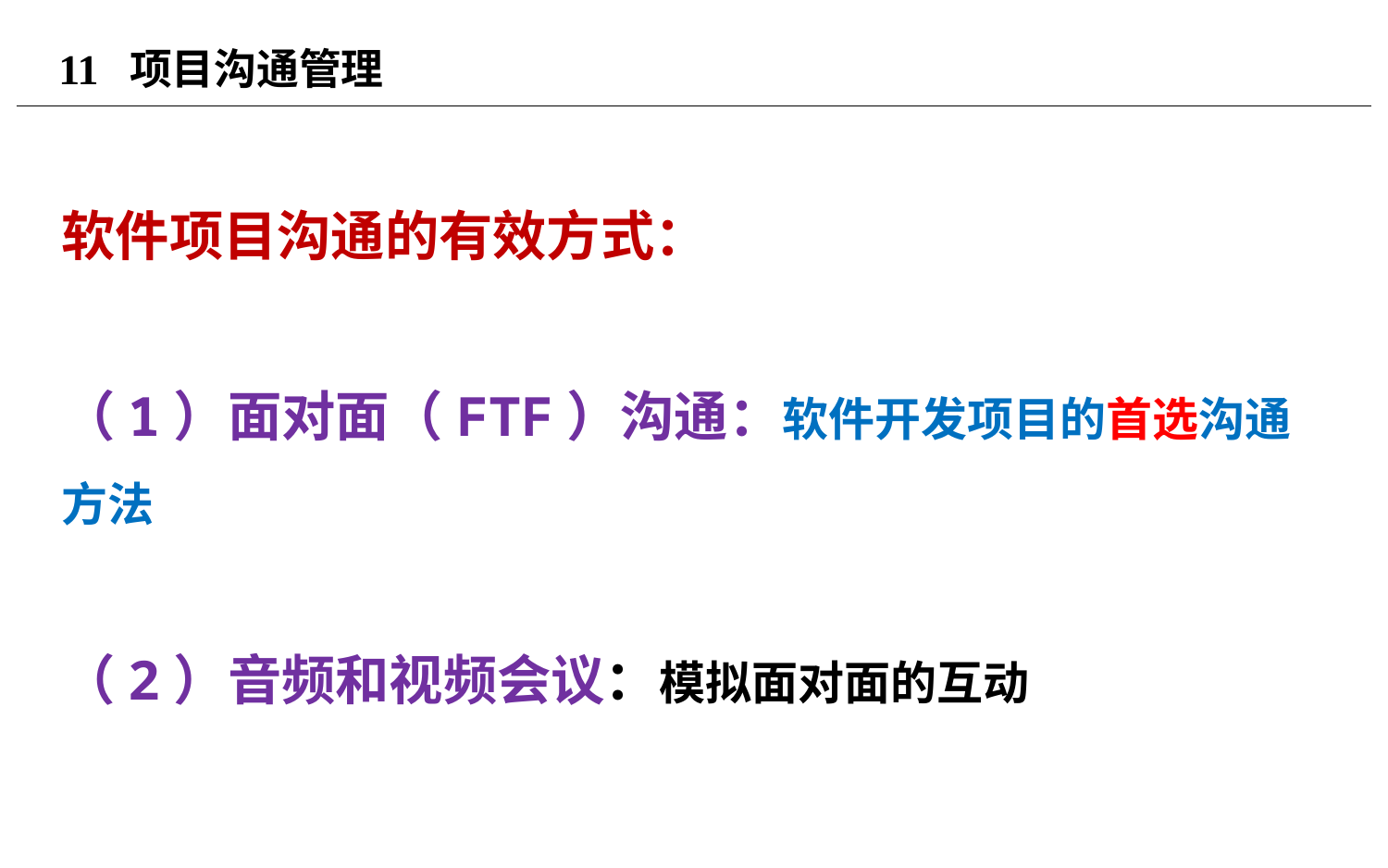

# 11  项目沟通管理
软件项目沟通的有效方式：

（1）面对面（FTF）沟通：软件开发项目的首选沟通方法

（2）音频和视频会议：模拟面对面的互动